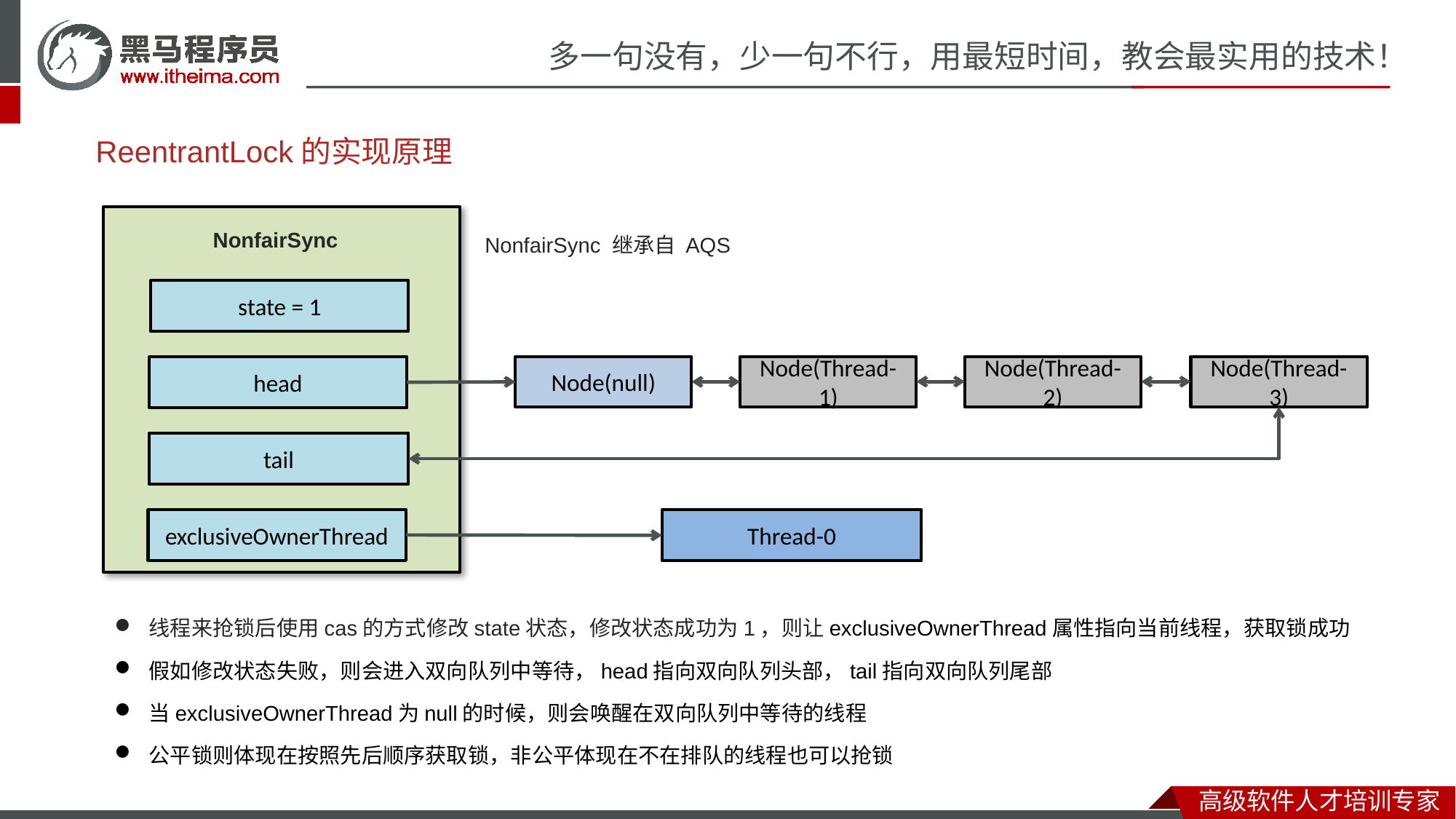

# ReentrantLock的实现原理

NonfairSync
NonfairSync 继承自 AQS
state = 1
Node(null)
Node(Thread-1)
Node(Thread-2)
Node(Thread-3)
head
tail
exclusiveOwnerThread
Thread-0
线程来抢锁后使用cas的方式修改state状态，修改状态成功为1，则让exclusiveOwnerThread属性指向当前线程，获取锁成功
假如修改状态失败，则会进入双向队列中等待，head指向双向队列头部，tail指向双向队列尾部
当exclusiveOwnerThread为null的时候，则会唤醒在双向队列中等待的线程
公平锁则体现在按照先后顺序获取锁，非公平体现在不在排队的线程也可以抢锁